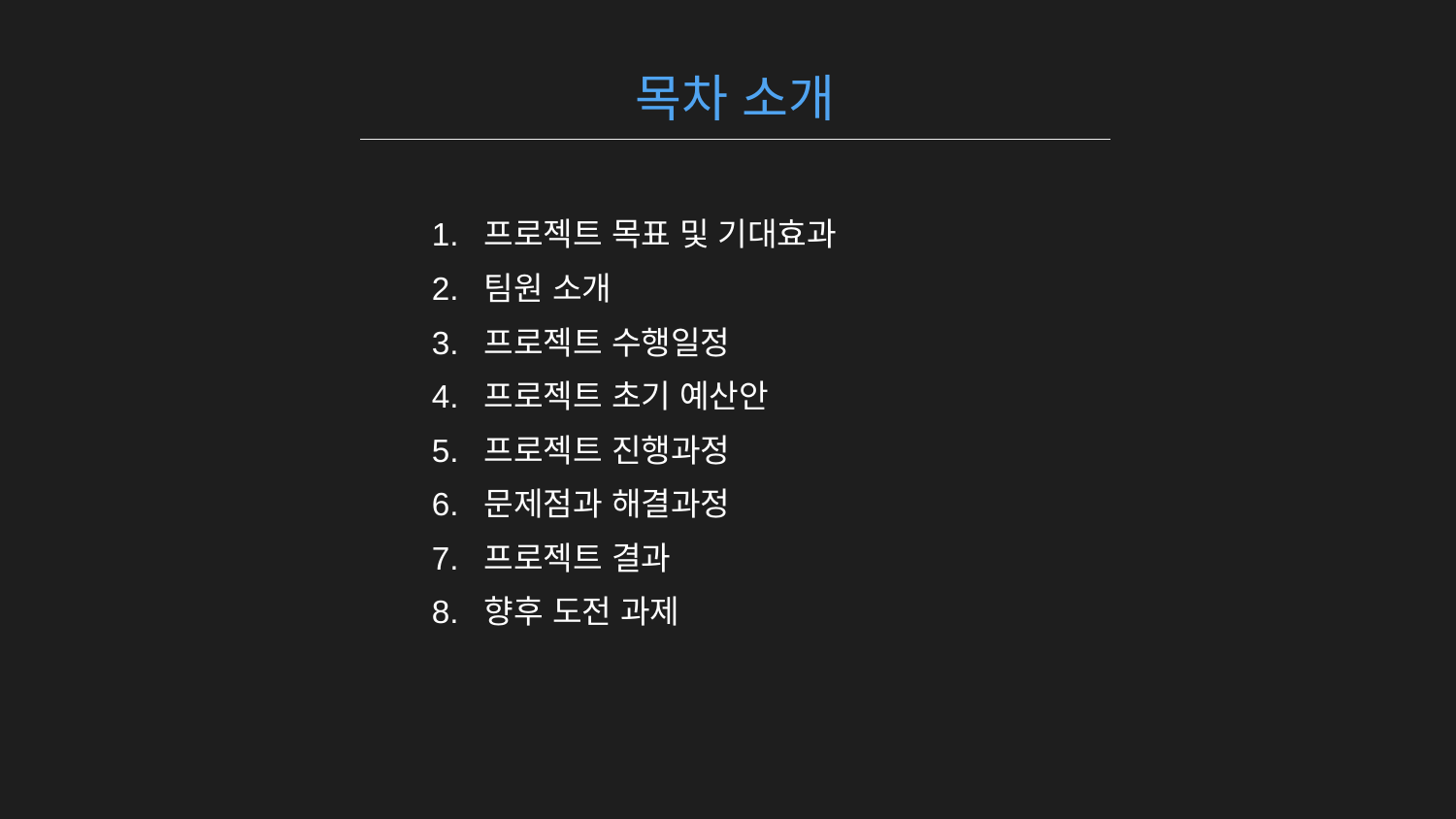

# 목차 소개

프로젝트 목표 및 기대효과
팀원 소개
프로젝트 수행일정
프로젝트 초기 예산안
프로젝트 진행과정
문제점과 해결과정
프로젝트 결과
향후 도전 과제